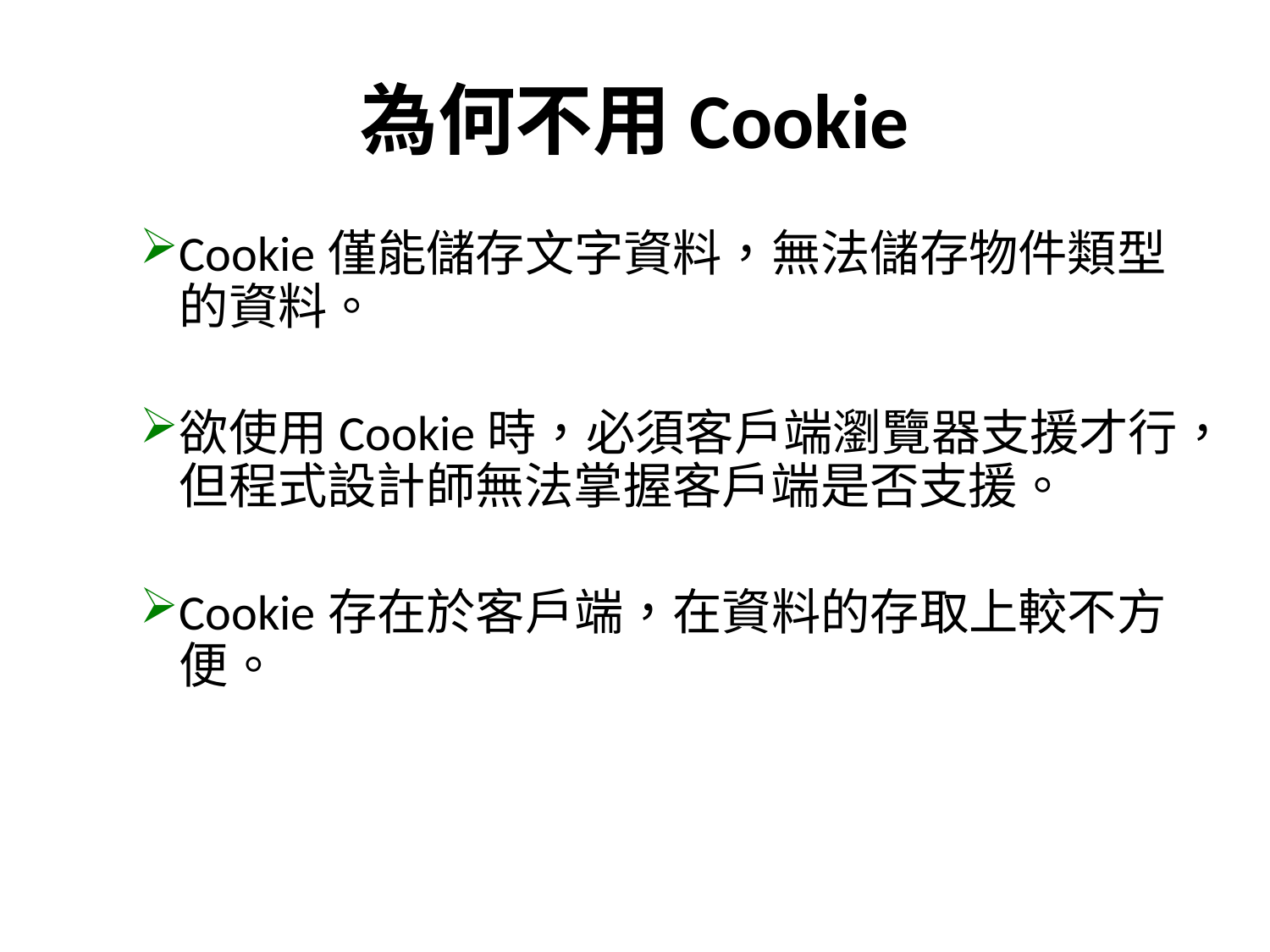

# 為何不用Cookie
Cookie僅能儲存文字資料，無法儲存物件類型的資料。

欲使用Cookie時，必須客戶端瀏覽器支援才行，但程式設計師無法掌握客戶端是否支援。

Cookie存在於客戶端，在資料的存取上較不方便。